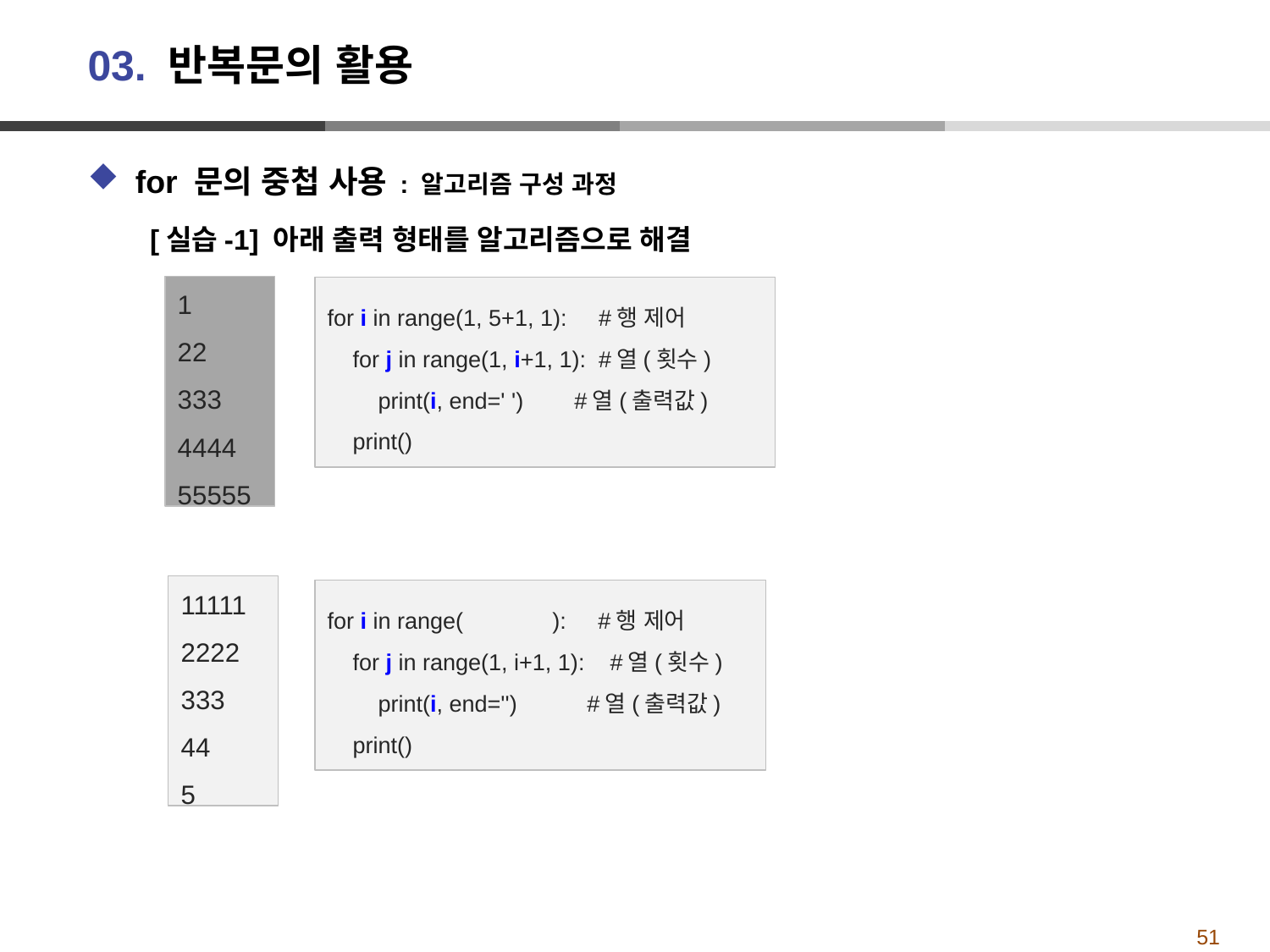

# 03. 반복문의 활용
for 문의 중첩 사용 : 알고리즘 구성 과정
[실습-1] 아래 출력 형태를 알고리즘으로 해결
1
22
333
4444
55555
for i in range(1, 5+1, 1):     #행 제어
    for j in range(1, i+1, 1):  #열(횟수)
        print(i, end=' ')        #열(출력값)
    print()
11111
2222
333
44
5
for i in range(              ):     #행 제어
    for j in range(1, i+1, 1):    #열(횟수)
        print(i, end='')           #열(출력값)
    print()